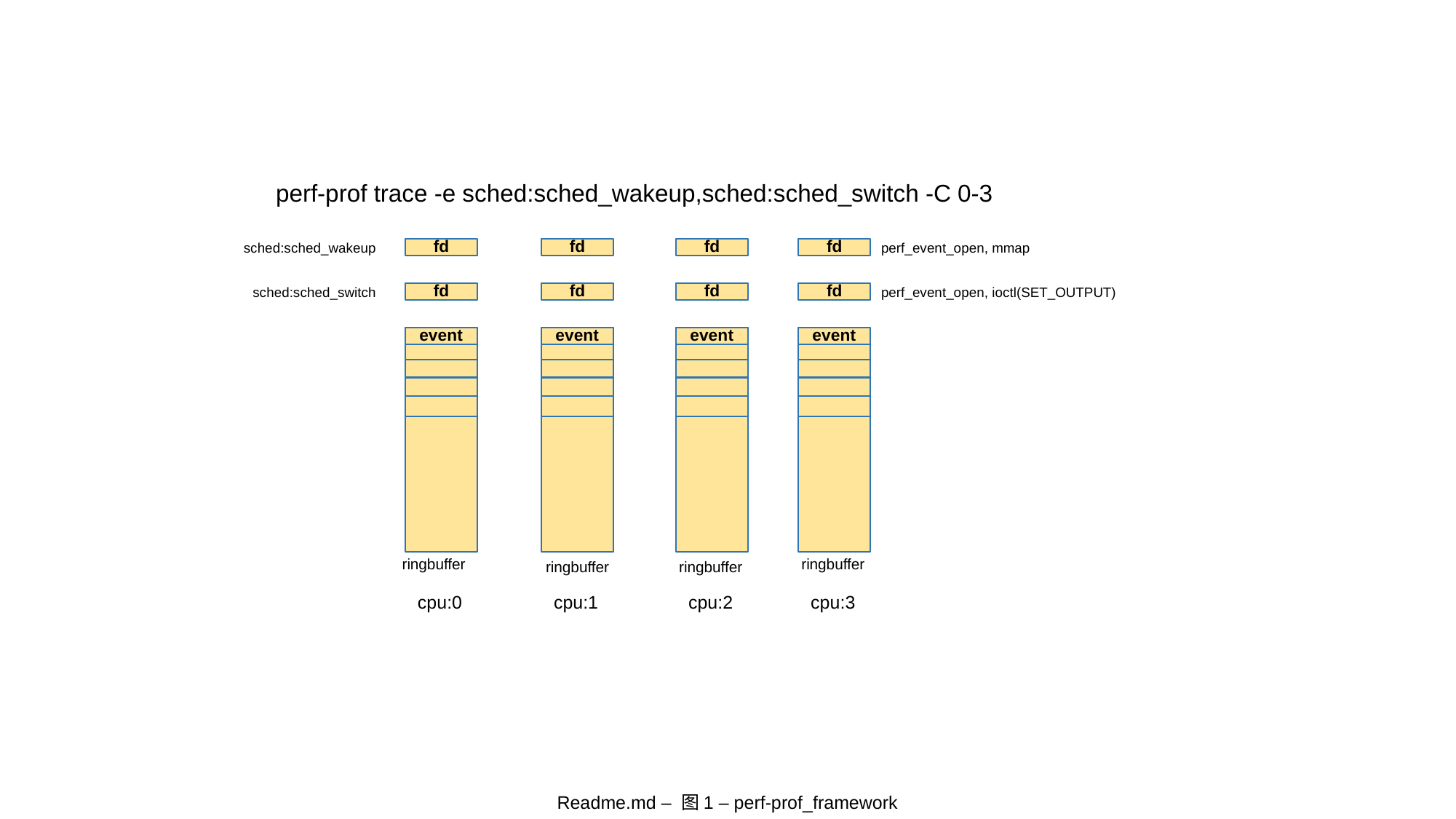

perf-prof trace -e sched:sched_wakeup,sched:sched_switch -C 0-3
sched:sched_wakeup
perf_event_open, mmap
fd
fd
fd
fd
sched:sched_switch
perf_event_open, ioctl(SET_OUTPUT)
fd
fd
fd
fd

event

event

event

event
ringbuffer
ringbuffer
ringbuffer
ringbuffer
cpu:0
cpu:1
cpu:2
cpu:3
# Readme.md – 图1 – perf-prof_framework